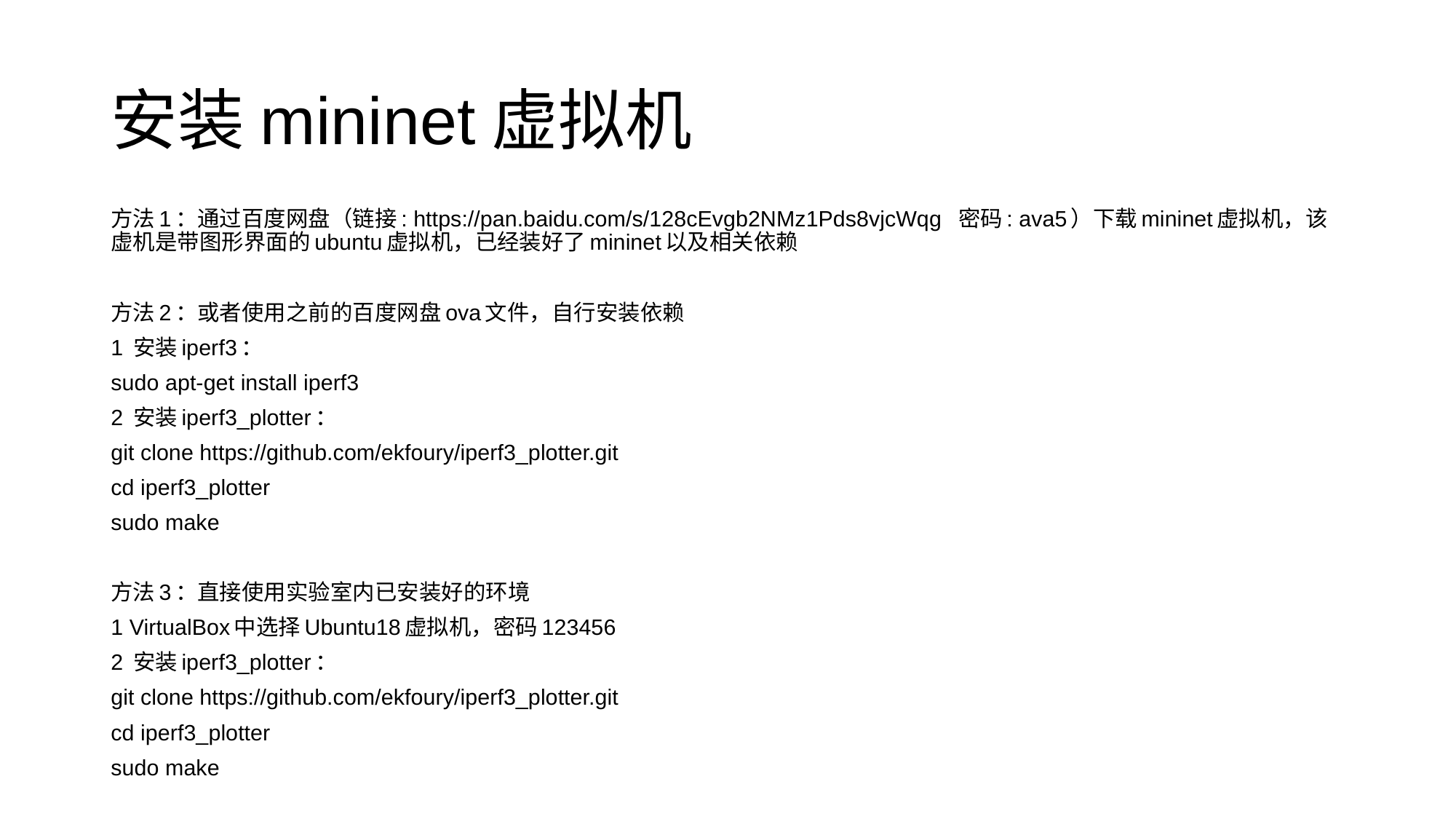

# 安装mininet虚拟机
方法1：通过百度网盘（链接: https://pan.baidu.com/s/128cEvgb2NMz1Pds8vjcWqg  密码: ava5）下载mininet虚拟机，该虚机是带图形界面的ubuntu虚拟机，已经装好了mininet以及相关依赖

方法2：或者使用之前的百度网盘ova文件，自行安装依赖
1 安装iperf3：
sudo apt-get install iperf3
2 安装iperf3_plotter：
git clone https://github.com/ekfoury/iperf3_plotter.git
cd iperf3_plotter
sudo make

方法3：直接使用实验室内已安装好的环境
1 VirtualBox中选择Ubuntu18虚拟机，密码123456
2 安装iperf3_plotter：
git clone https://github.com/ekfoury/iperf3_plotter.git
cd iperf3_plotter
sudo make